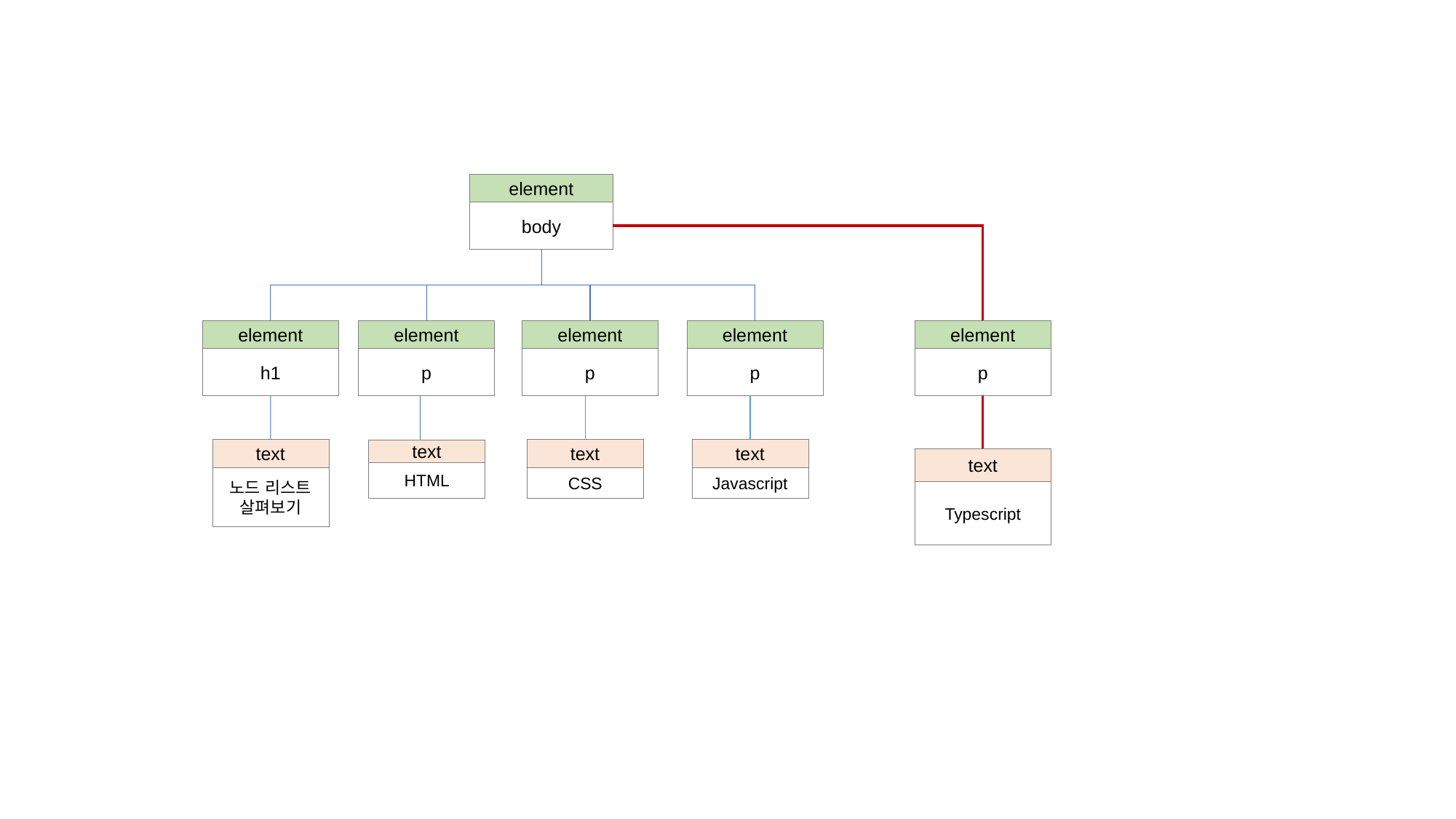

element
body
element
h1
element
p
element
p
element
p
element
p
text
노드 리스트 살펴보기
text
HTML
text
CSS
text
Javascript
text
Typescript